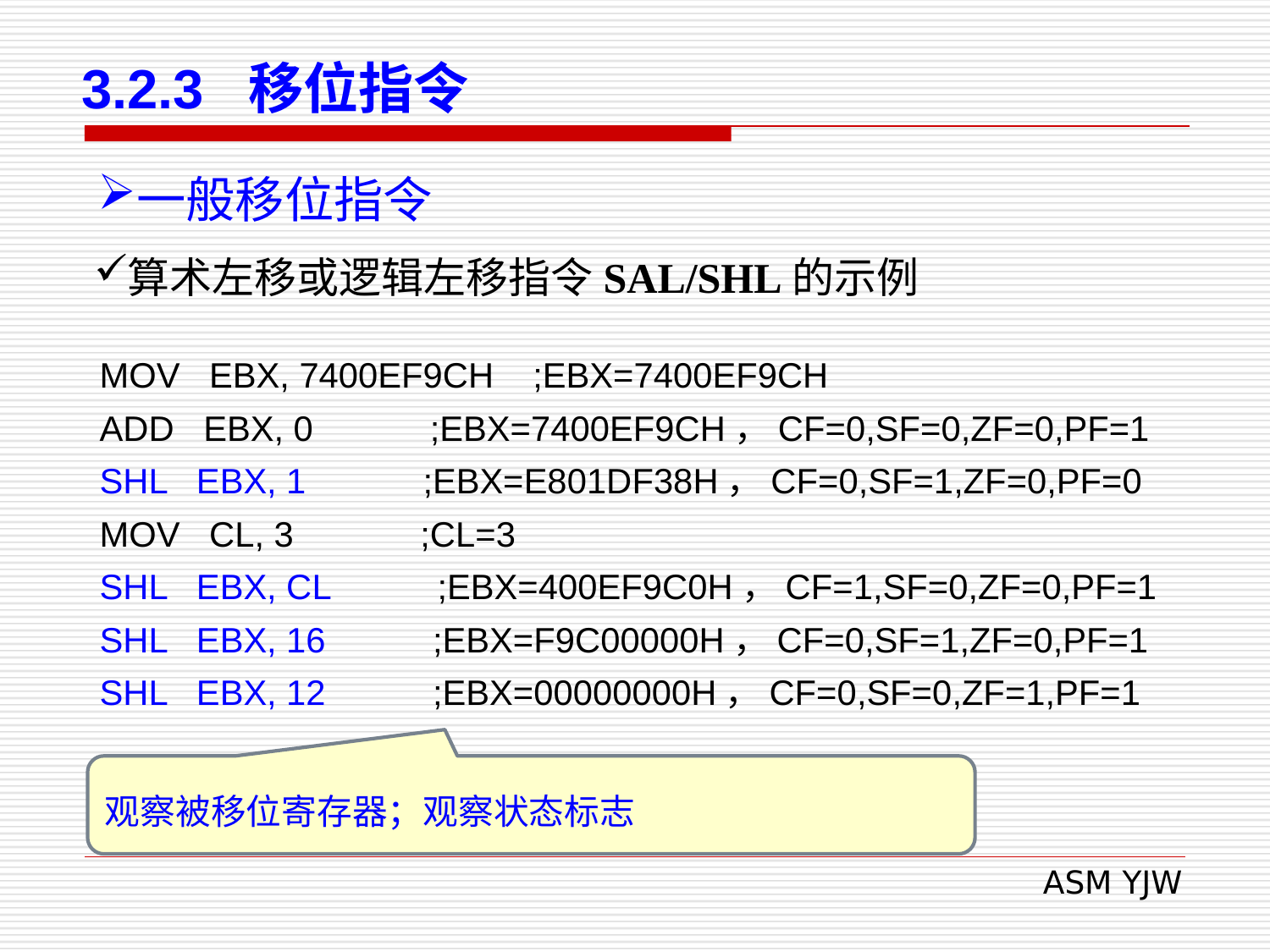

# 3.2.3  移位指令
一般移位指令
算术左移或逻辑左移指令SAL/SHL的示例
MOV   EBX, 7400EF9CH    ;EBX=7400EF9CH
ADD   EBX, 0            ;EBX=7400EF9CH，CF=0,SF=0,ZF=0,PF=1
SHL   EBX, 1            ;EBX=E801DF38H，CF=0,SF=1,ZF=0,PF=0
MOV   CL, 3             ;CL=3
SHL   EBX, CL           ;EBX=400EF9C0H，CF=1,SF=0,ZF=0,PF=1
SHL   EBX, 16           ;EBX=F9C00000H，CF=0,SF=1,ZF=0,PF=1
SHL   EBX, 12           ;EBX=00000000H，CF=0,SF=0,ZF=1,PF=1

观察被移位寄存器；观察状态标志